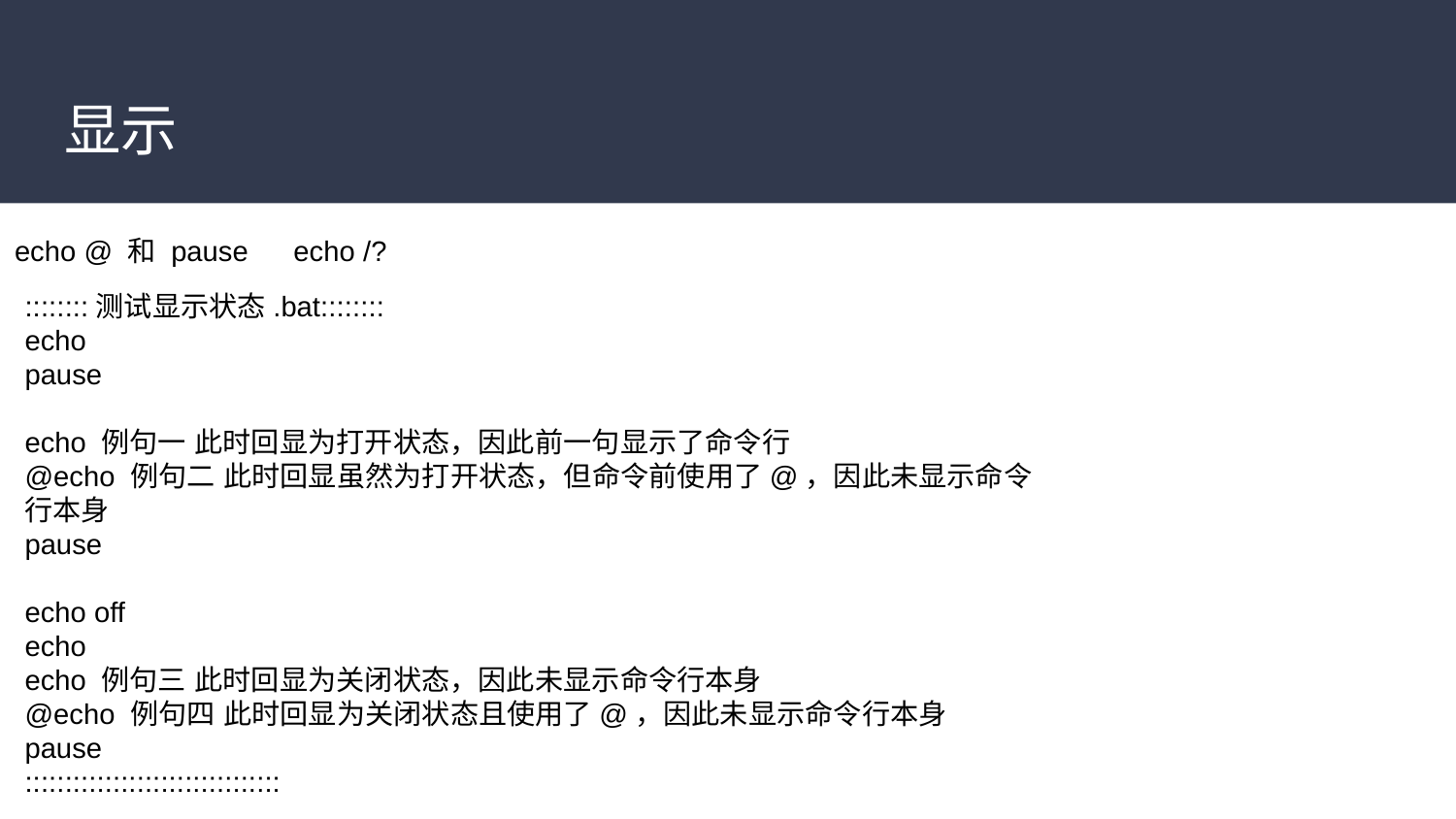

# 显示
echo @ 和 pause
echo /?
::::::::测试显示状态.bat::::::::
echo
pause

echo 例句一 此时回显为打开状态，因此前一句显示了命令行
@echo 例句二 此时回显虽然为打开状态，但命令前使用了@，因此未显示命令行本身
pause

echo off
echo
echo 例句三 此时回显为关闭状态，因此未显示命令行本身
@echo 例句四 此时回显为关闭状态且使用了@，因此未显示命令行本身
pause
::::::::::::::::::::::::::::::::